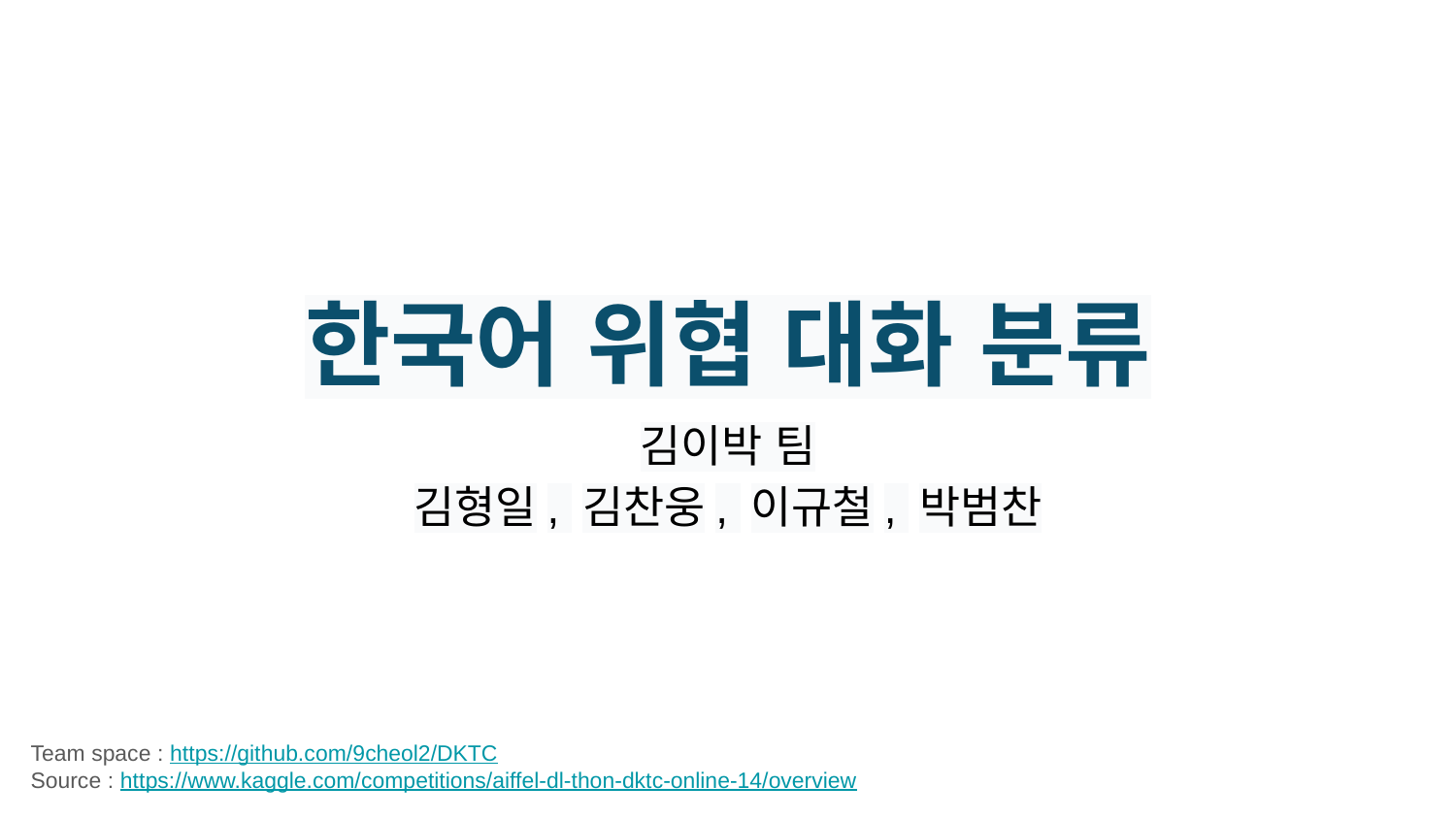

# 한국어 위협 대화 분류
김이박 팀
김형일, 김찬웅, 이규철, 박범찬
Team space : https://github.com/9cheol2/DKTC
Source : https://www.kaggle.com/competitions/aiffel-dl-thon-dktc-online-14/overview